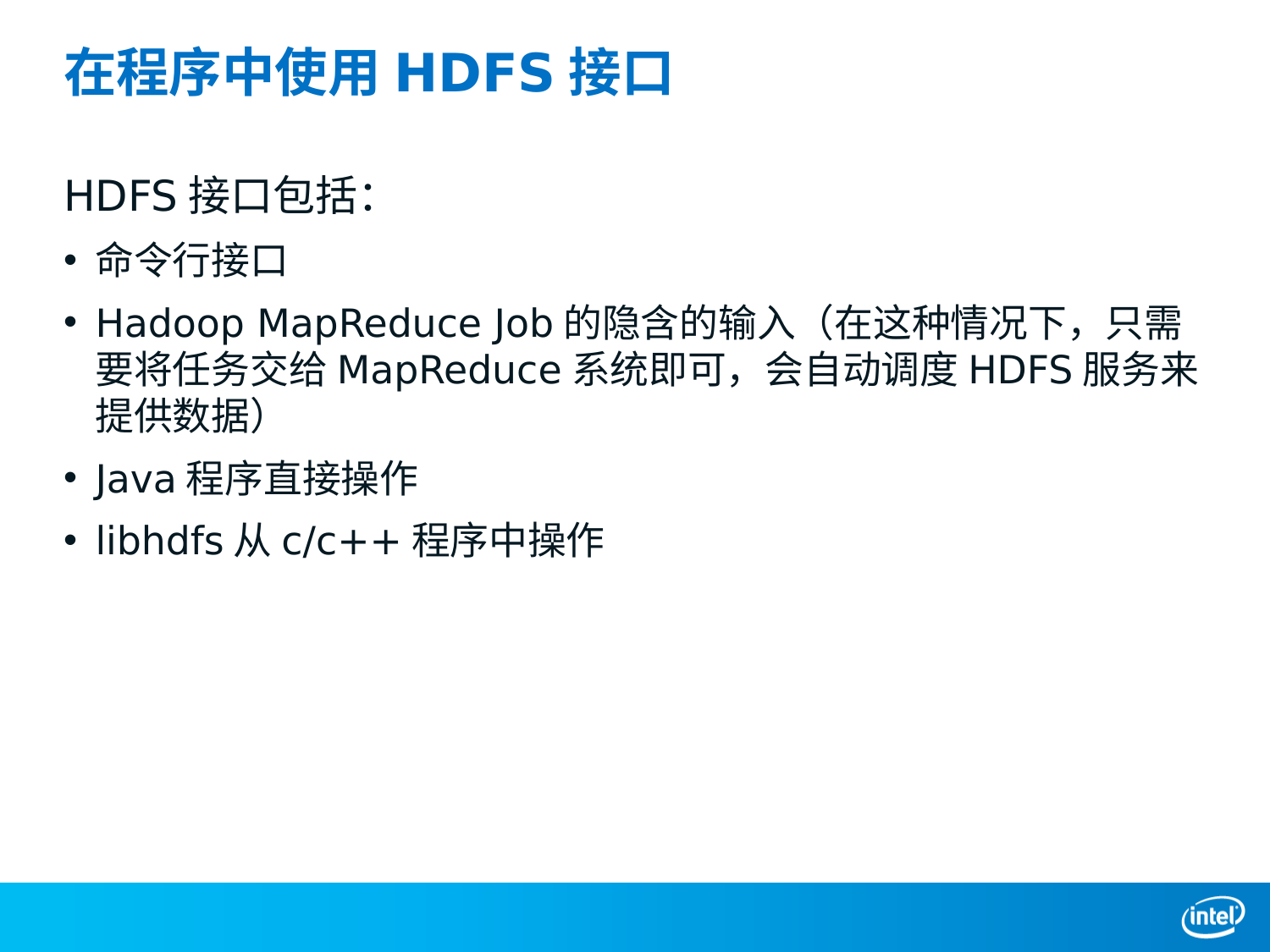

# 在程序中使用HDFS接口
HDFS接口包括：
命令行接口
Hadoop MapReduce Job的隐含的输入（在这种情况下，只需要将任务交给MapReduce系统即可，会自动调度HDFS服务来提供数据）
Java程序直接操作
libhdfs从c/c++程序中操作